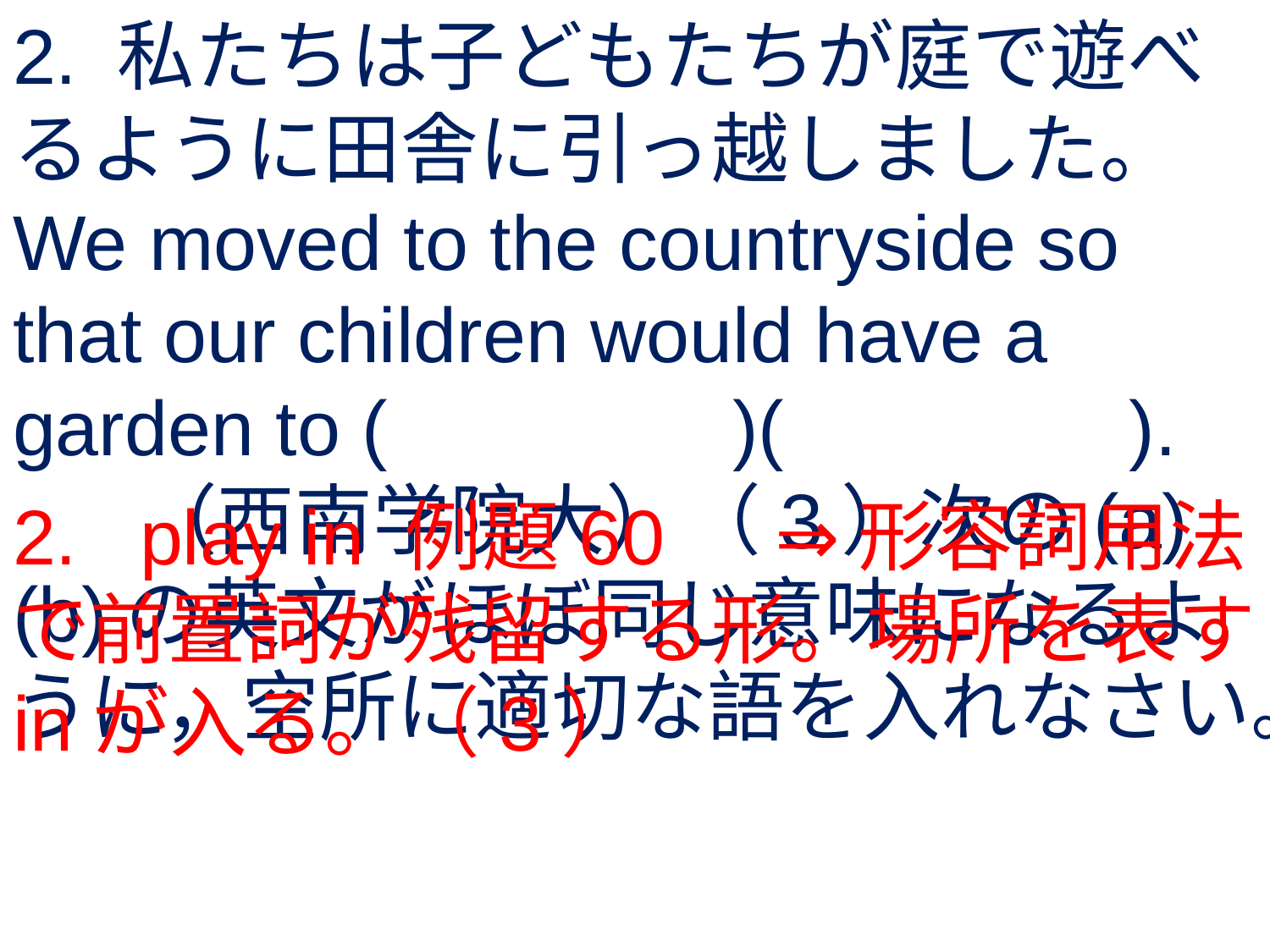

# 2. 私たちは子どもたちが庭で遊べるように田舎に引っ越しました。We moved to the countryside so that our children would have a garden to (                )(                ).	（西南学院大）（3）次の(a) (b)の英文がほぼ同じ意味になるように，空所に適切な語を入れなさい。
2.	play in 例題60	⇒形容詞用法で前置詞が残留する形。場所を表すinが入る。（3）